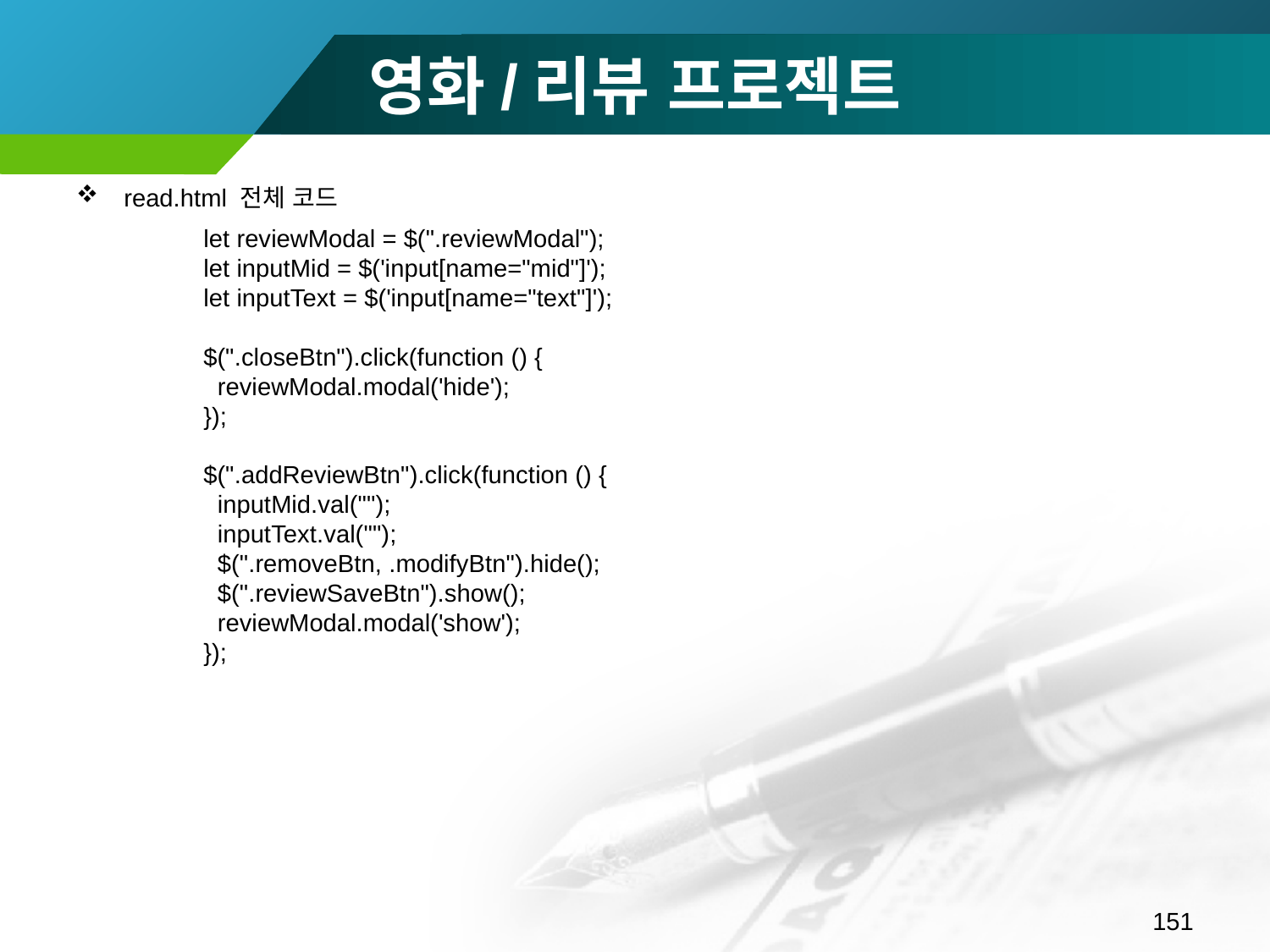

# 영화/리뷰 프로젝트
read.html 전체 코드
        let reviewModal = $(".reviewModal");
        let inputMid = $('input[name="mid"]');
        let inputText = $('input[name="text"]');

        $(".closeBtn").click(function () {
          reviewModal.modal('hide');
        });

        $(".addReviewBtn").click(function () {
          inputMid.val("");
          inputText.val("");
          $(".removeBtn, .modifyBtn").hide();
          $(".reviewSaveBtn").show();
          reviewModal.modal('show');
        });

151